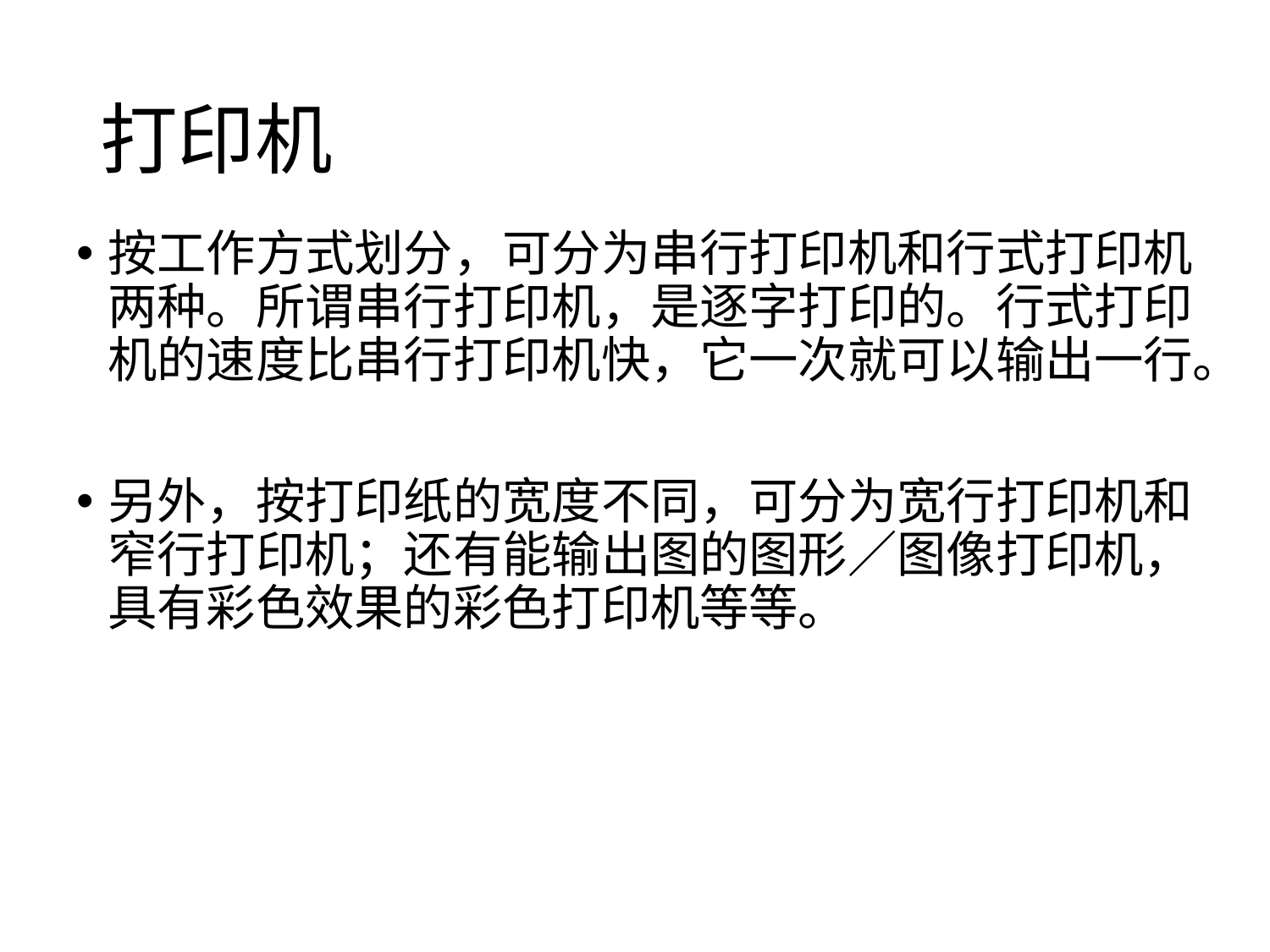

# 打印机
按工作方式划分，可分为串行打印机和行式打印机两种。所谓串行打印机，是逐字打印的。行式打印机的速度比串行打印机快，它一次就可以输出一行。

另外，按打印纸的宽度不同，可分为宽行打印机和窄行打印机；还有能输出图的图形／图像打印机，具有彩色效果的彩色打印机等等。